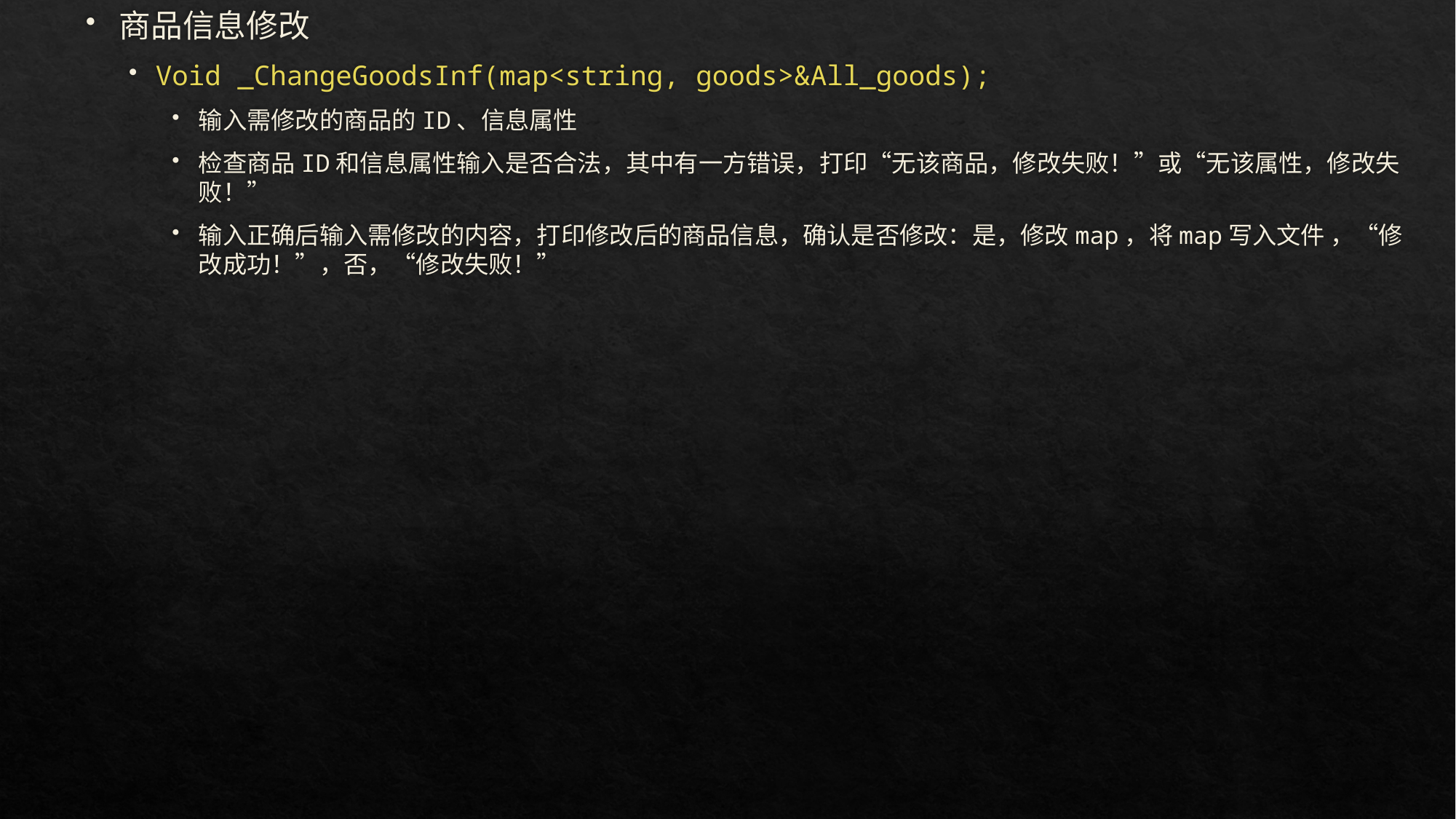

商品信息修改
Void _ChangeGoodsInf(map<string, goods>&All_goods);
输入需修改的商品的ID、信息属性
检查商品ID和信息属性输入是否合法，其中有一方错误，打印“无该商品，修改失败！”或“无该属性，修改失败！”
输入正确后输入需修改的内容，打印修改后的商品信息，确认是否修改：是，修改map，将map写入文件 ，“修改成功！”，否，“修改失败！”